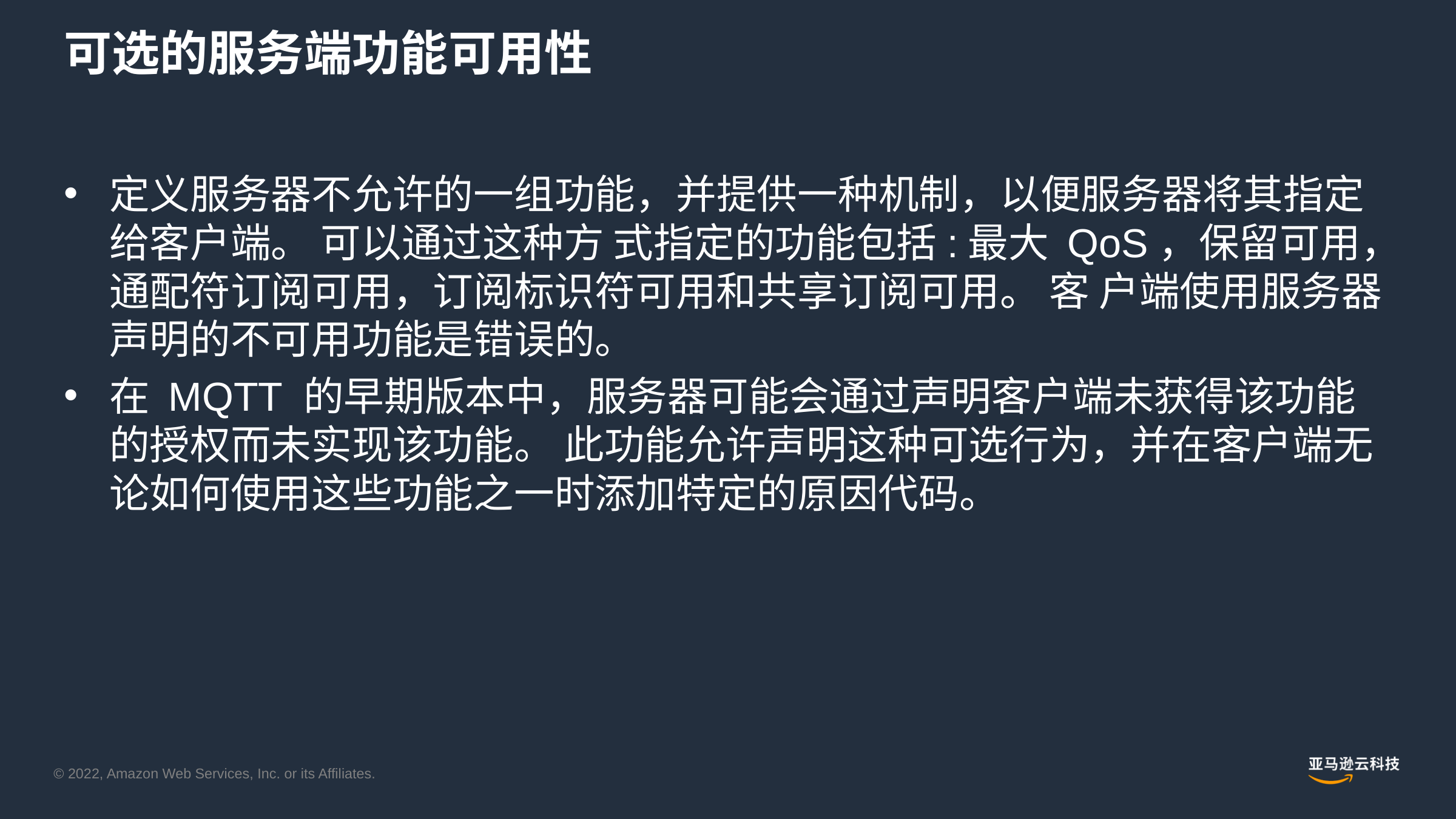

# 可选的服务端功能可用性
定义服务器不允许的一组功能，并提供一种机制，以便服务器将其指定给客户端。 可以通过这种方 式指定的功能包括:最大 QoS，保留可用，通配符订阅可用，订阅标识符可用和共享订阅可用。 客 户端使用服务器声明的不可用功能是错误的。
在 MQTT 的早期版本中，服务器可能会通过声明客户端未获得该功能的授权而未实现该功能。 此功能允许声明这种可选行为，并在客户端无论如何使用这些功能之一时添加特定的原因代码。